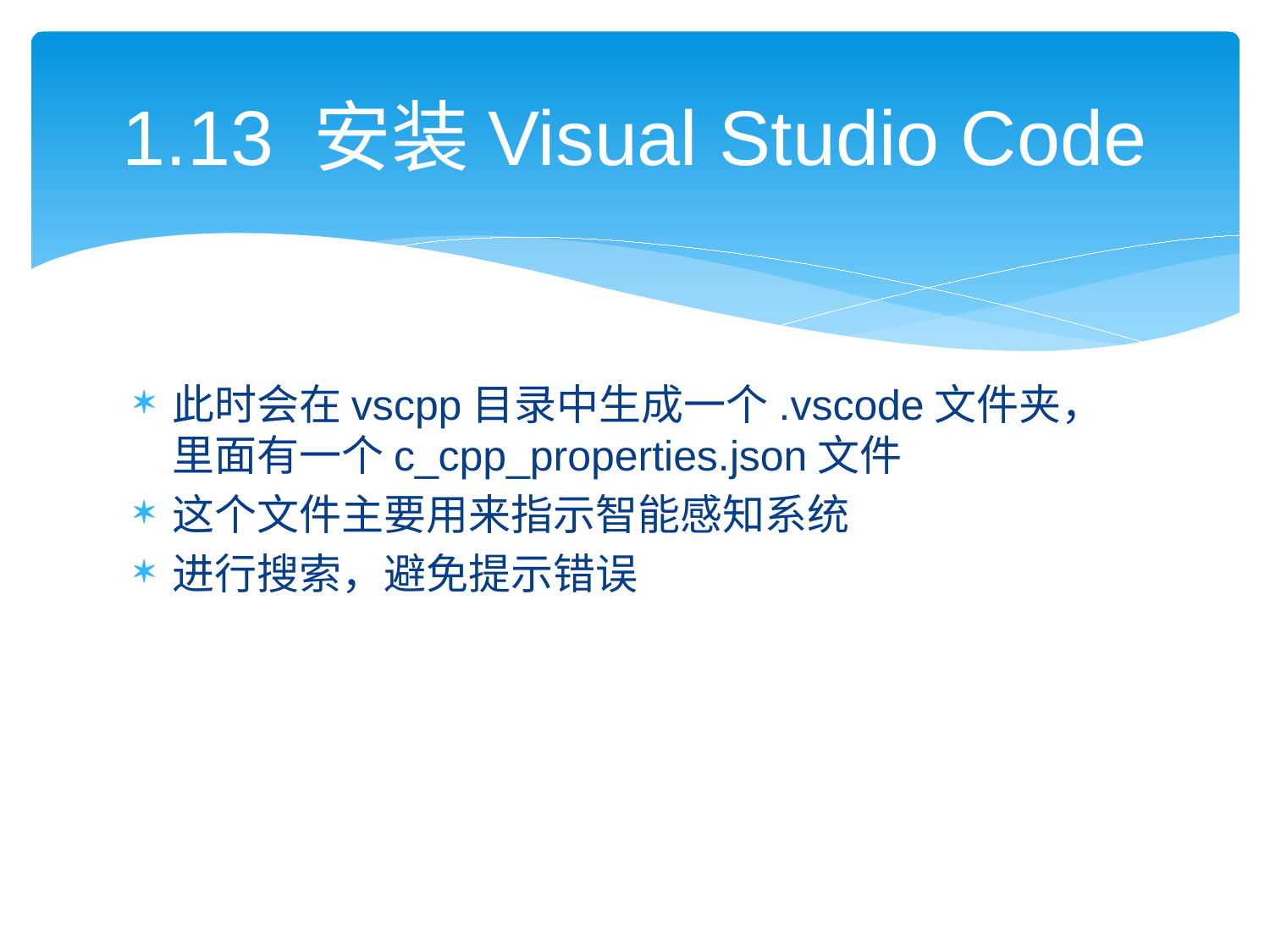

# 1.13 安装Visual Studio Code
此时会在vscpp目录中生成一个.vscode文件夹，里面有一个c_cpp_properties.json文件
这个文件主要用来指示智能感知系统
进行搜索，避免提示错误